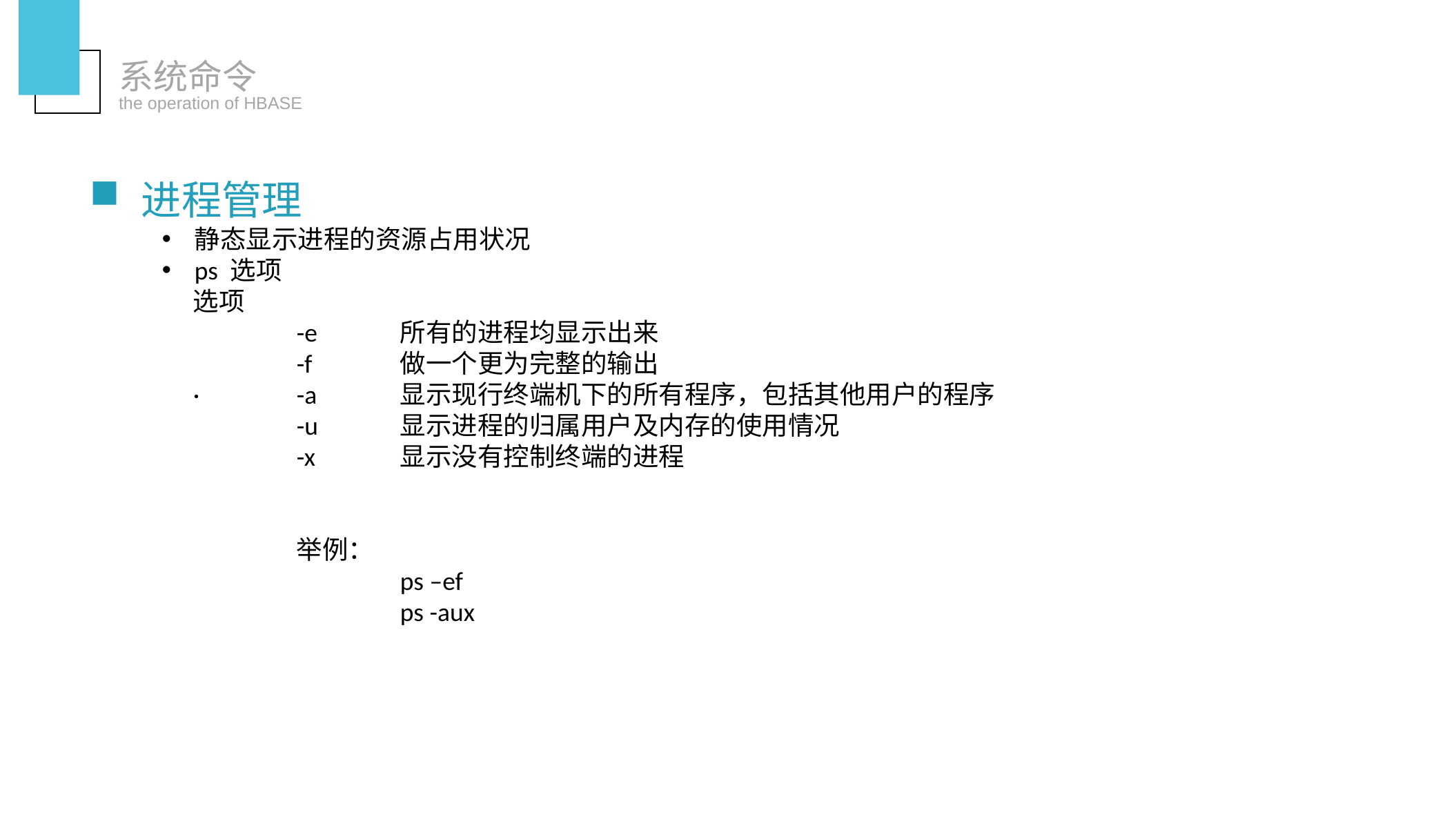

系统命令
the operation of HBASE

进程管理
静态显示进程的资源占用状况
ps 选项
	选项
		-e	所有的进程均显示出来
		-f 	做一个更为完整的输出
	·	-a	显示现行终端机下的所有程序，包括其他用户的程序
		-u	显示进程的归属用户及内存的使用情况
		-x	显示没有控制终端的进程

		举例：
			ps –ef
			ps -aux